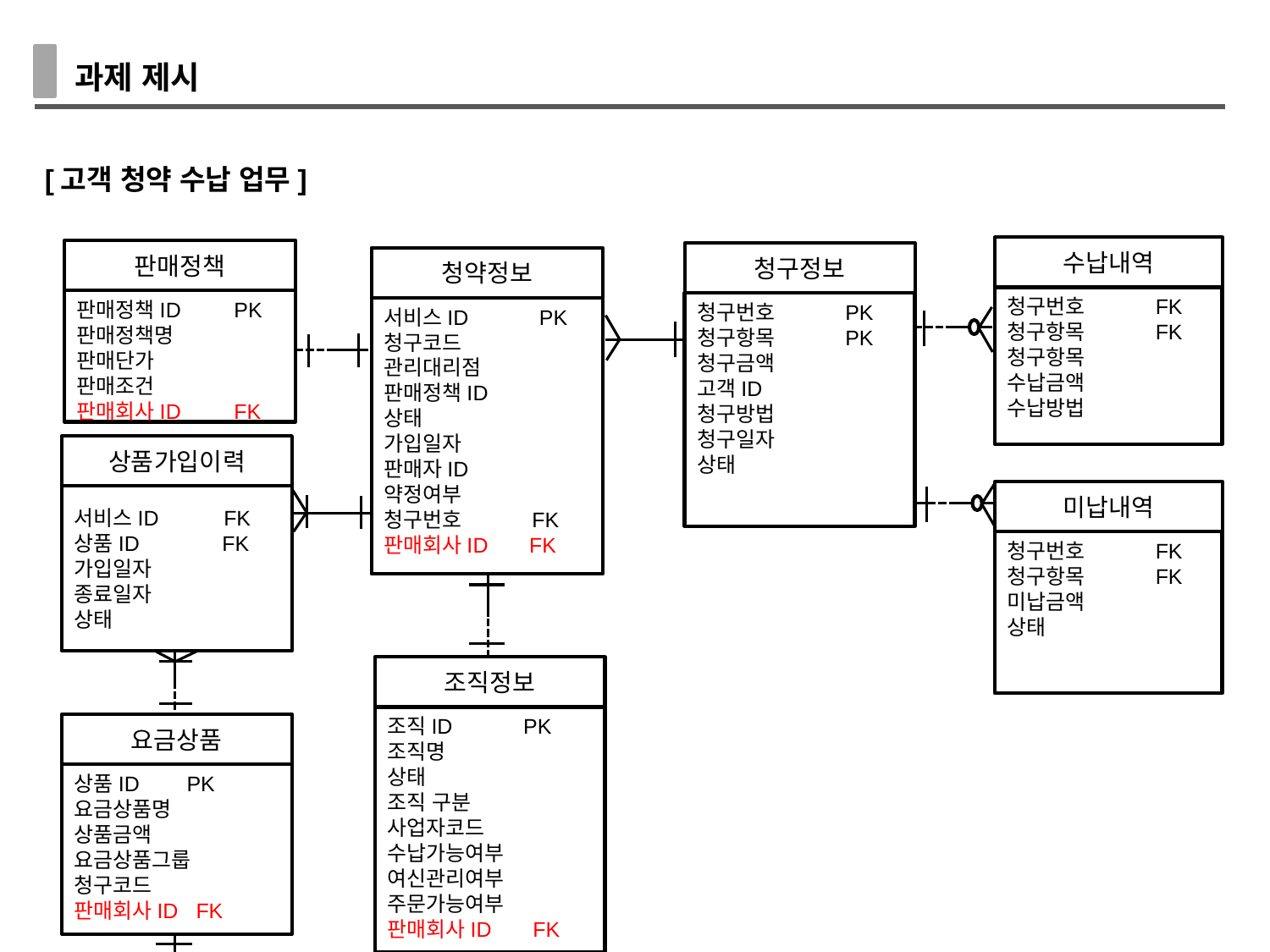

과제 제시
[고객 청약 수납 업무]
수납내역
판매정책
청구정보
청약정보
청구번호           FK
청구항목           FK
청구항목
수납금액
수납방법
판매정책ID         PK
판매정책명
판매단가
판매조건
판매회사ID         FK
청구번호           PK
청구항목           PK
청구금액
고객ID
청구방법
청구일자
상태
서비스ID            PK
청구코드
관리대리점
판매정책ID
상태
가입일자
판매자ID
약정여부
청구번호           FK
판매회사ID       FK

상품가입이력
미납내역

서비스ID           FK
상품ID              FK
가입일자
종료일자
상태
청구번호           FK
청구항목           FK
미납금액
상태
조직정보
조직ID            PK
조직명
상태
조직 구분
사업자코드
수납가능여부
여신관리여부
주문가능여부
판매회사ID       FK
요금상품
상품ID        PK
요금상품명
상품금액
요금상품그룹
청구코드
판매회사ID   FK

판매회사
사용료
대리점수납내역
부가서비스
판매회사ID         PK
회사명
회사주소
대표자명
…
판매회사ID         PK
회사명
회사주소
대표자명
…
판매회사ID         PK
회사명
회사주소
대표자명
…
부가서비스ID      PK
상품ID               PK
부가서비스명
부가서비스금액
판매회사ID   FK
…